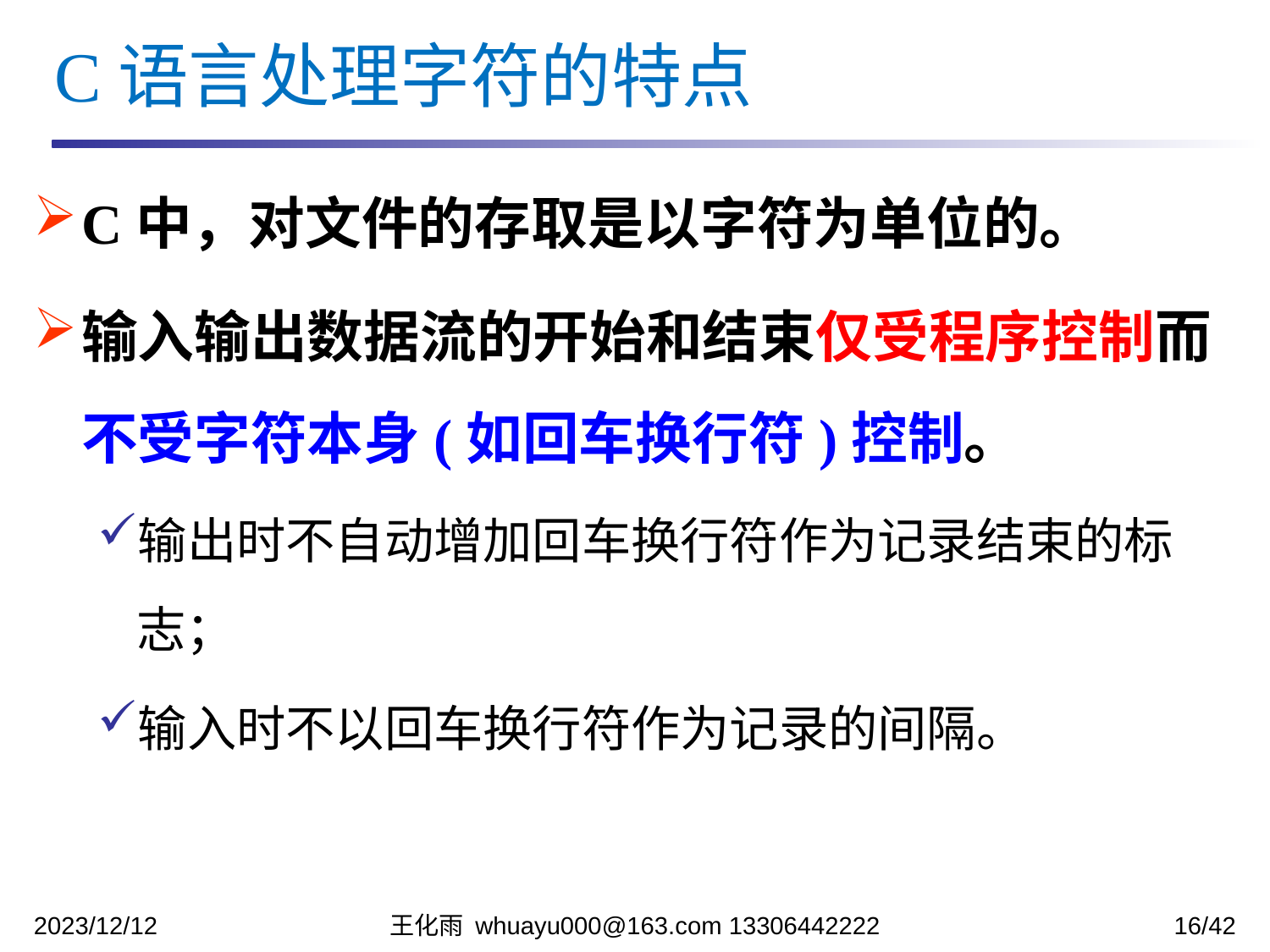

C语言处理字符的特点
C中，对文件的存取是以字符为单位的。
输入输出数据流的开始和结束仅受程序控制而不受字符本身(如回车换行符)控制。
输出时不自动增加回车换行符作为记录结束的标志；
输入时不以回车换行符作为记录的间隔。
2023/12/12
王化雨 whuayu000@163.com 13306442222
16/42